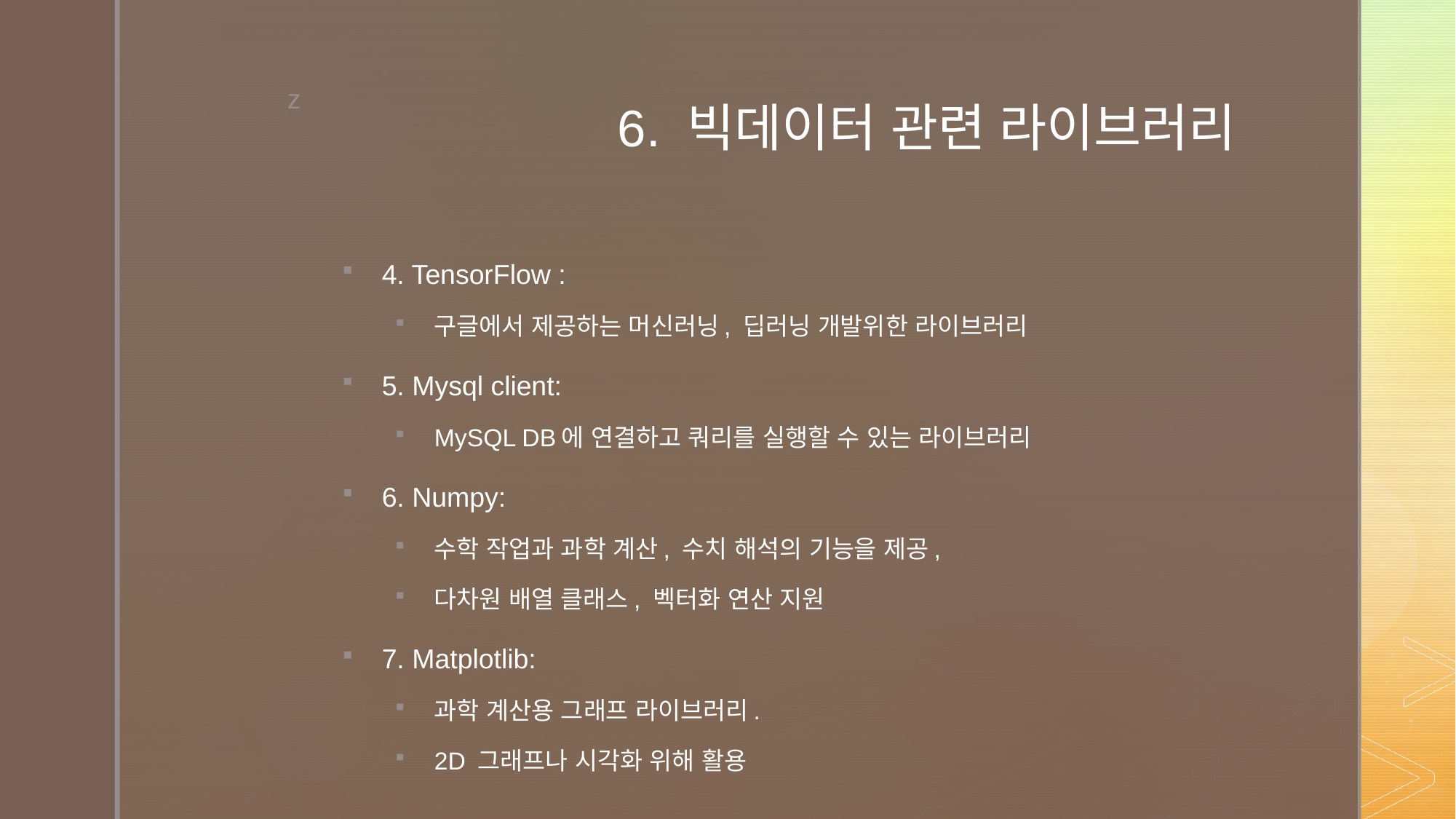

# 6. 빅데이터 관련 라이브러리
4. TensorFlow :
구글에서 제공하는 머신러닝, 딥러닝 개발위한 라이브러리
5. Mysql client:
MySQL DB에 연결하고 쿼리를 실행할 수 있는 라이브러리
6. Numpy:
수학 작업과 과학 계산, 수치 해석의 기능을 제공,
다차원 배열 클래스, 벡터화 연산 지원
7. Matplotlib:
과학 계산용 그래프 라이브러리.
2D 그래프나 시각화 위해 활용